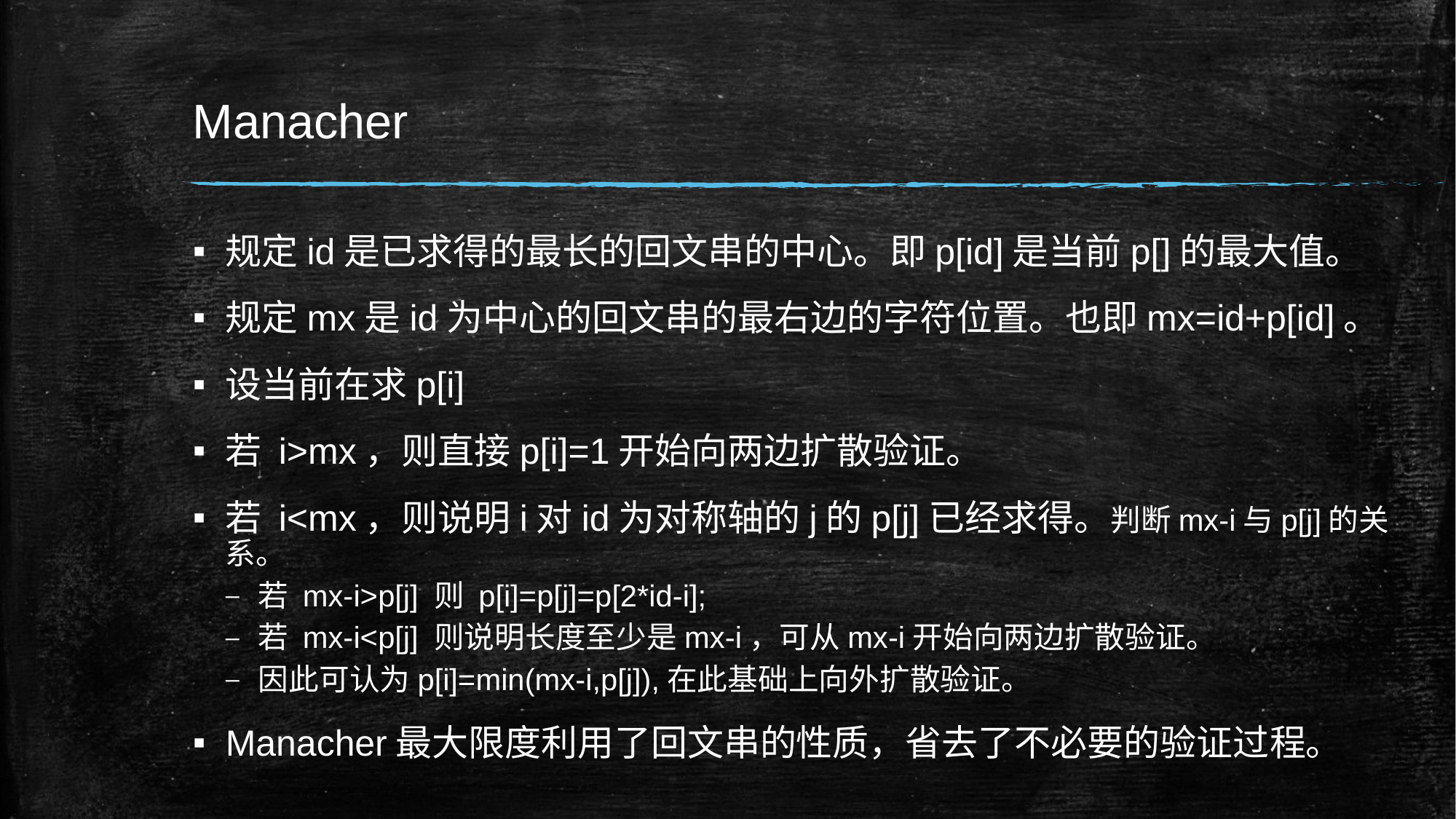

# Manacher
规定id是已求得的最长的回文串的中心。即p[id]是当前p[]的最大值。
规定mx是id为中心的回文串的最右边的字符位置。也即mx=id+p[id]。
设当前在求p[i]
若 i>mx，则直接p[i]=1开始向两边扩散验证。
若 i<mx，则说明i对id为对称轴的j的p[j]已经求得。判断mx-i与p[j]的关系。
若 mx-i>p[j] 则 p[i]=p[j]=p[2*id-i];
若 mx-i<p[j] 则说明长度至少是mx-i，可从mx-i开始向两边扩散验证。
因此可认为p[i]=min(mx-i,p[j]),在此基础上向外扩散验证。
Manacher最大限度利用了回文串的性质，省去了不必要的验证过程。